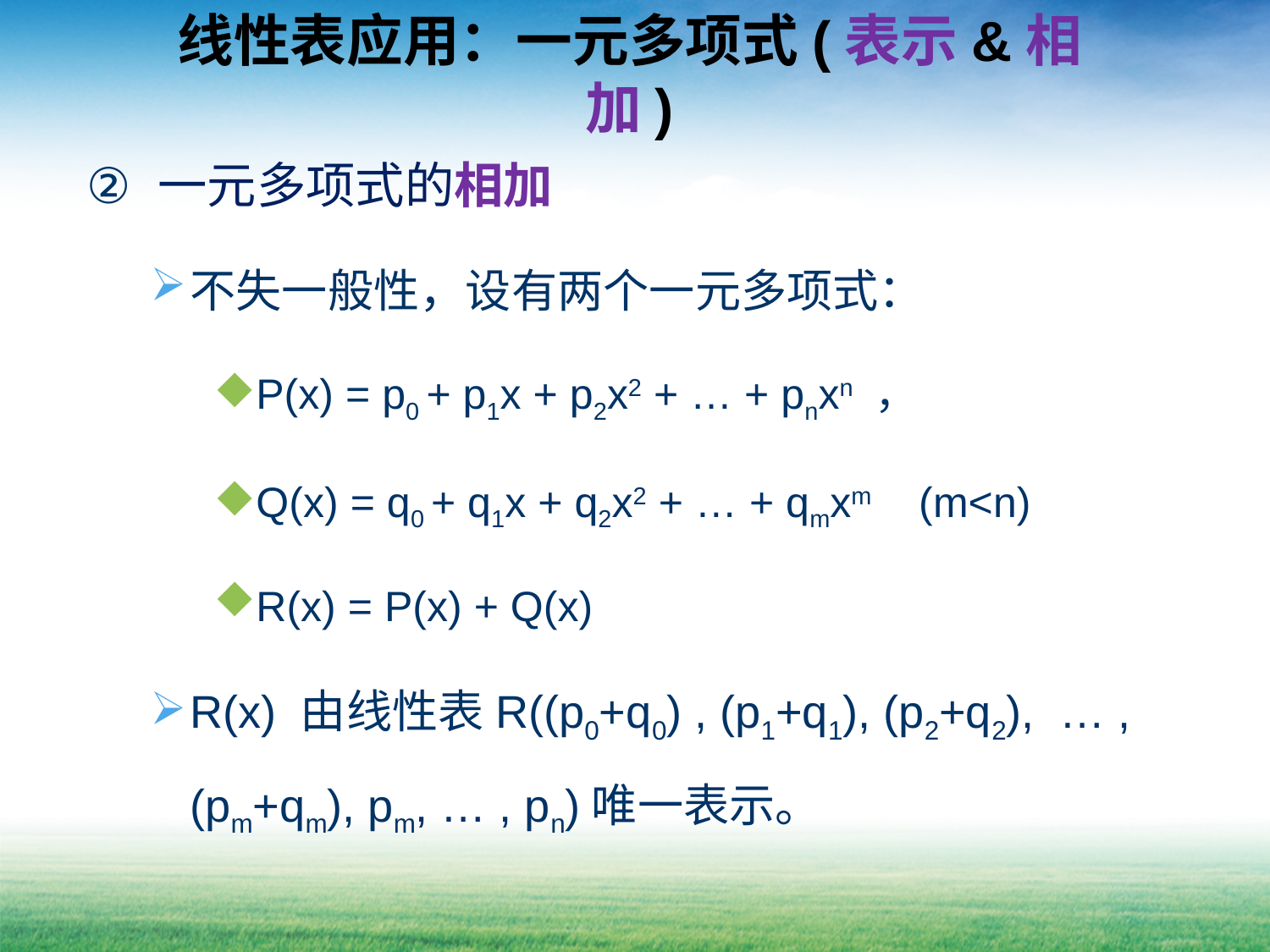

# 线性表应用：一元多项式(表示&相加)
一元多项式的相加
不失一般性，设有两个一元多项式：
P(x) = p0 + p1x + p2x2 + … + pnxn ，
Q(x) = q0 + q1x + q2x2 + … + qmxm    (m<n)
R(x) = P(x) + Q(x)
R(x) 由线性表R((p0+q0) , (p1+q1), (p2+q2),  … , (pm+qm), pm, … , pn)唯一表示。